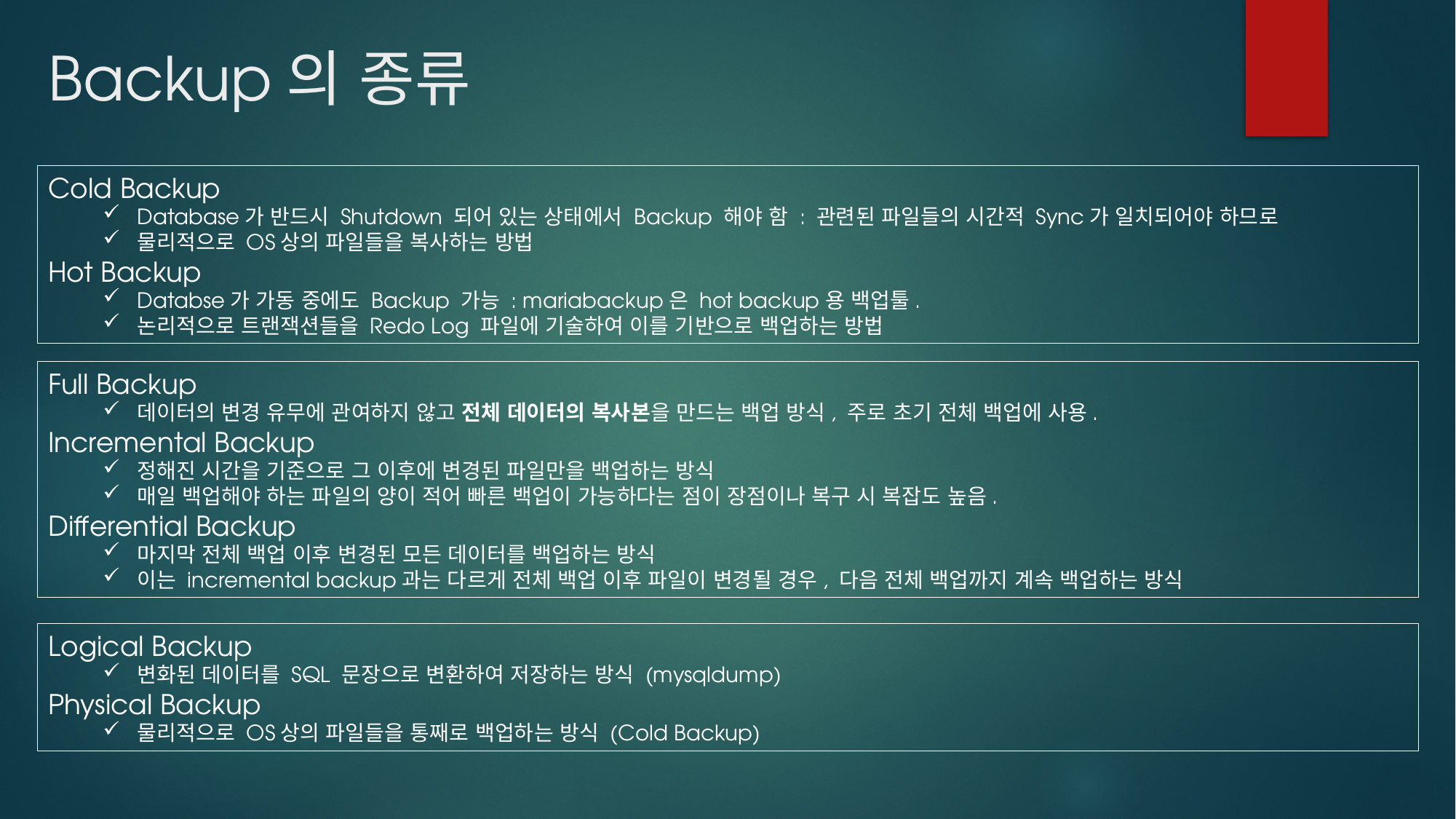

# Backup의 종류
Cold Backup
Database가 반드시 Shutdown 되어 있는 상태에서 Backup 해야 함 : 관련된 파일들의 시간적 Sync가 일치되어야 하므로
물리적으로 OS상의 파일들을 복사하는 방법
Hot Backup
Databse가 가동 중에도 Backup 가능 : mariabackup은 hot backup용 백업툴.
논리적으로 트랜잭션들을 Redo Log 파일에 기술하여 이를 기반으로 백업하는 방법
Full Backup
데이터의 변경 유무에 관여하지 않고 전체 데이터의 복사본을 만드는 백업 방식, 주로 초기 전체 백업에 사용.
Incremental Backup
정해진 시간을 기준으로 그 이후에 변경된 파일만을 백업하는 방식
매일 백업해야 하는 파일의 양이 적어 빠른 백업이 가능하다는 점이 장점이나 복구 시 복잡도 높음.
Differential Backup
마지막 전체 백업 이후 변경된 모든 데이터를 백업하는 방식
이는 incremental backup과는 다르게 전체 백업 이후 파일이 변경될 경우, 다음 전체 백업까지 계속 백업하는 방식
Logical Backup
변화된 데이터를 SQL 문장으로 변환하여 저장하는 방식 (mysqldump)
Physical Backup
물리적으로 OS상의 파일들을 통째로 백업하는 방식 (Cold Backup)